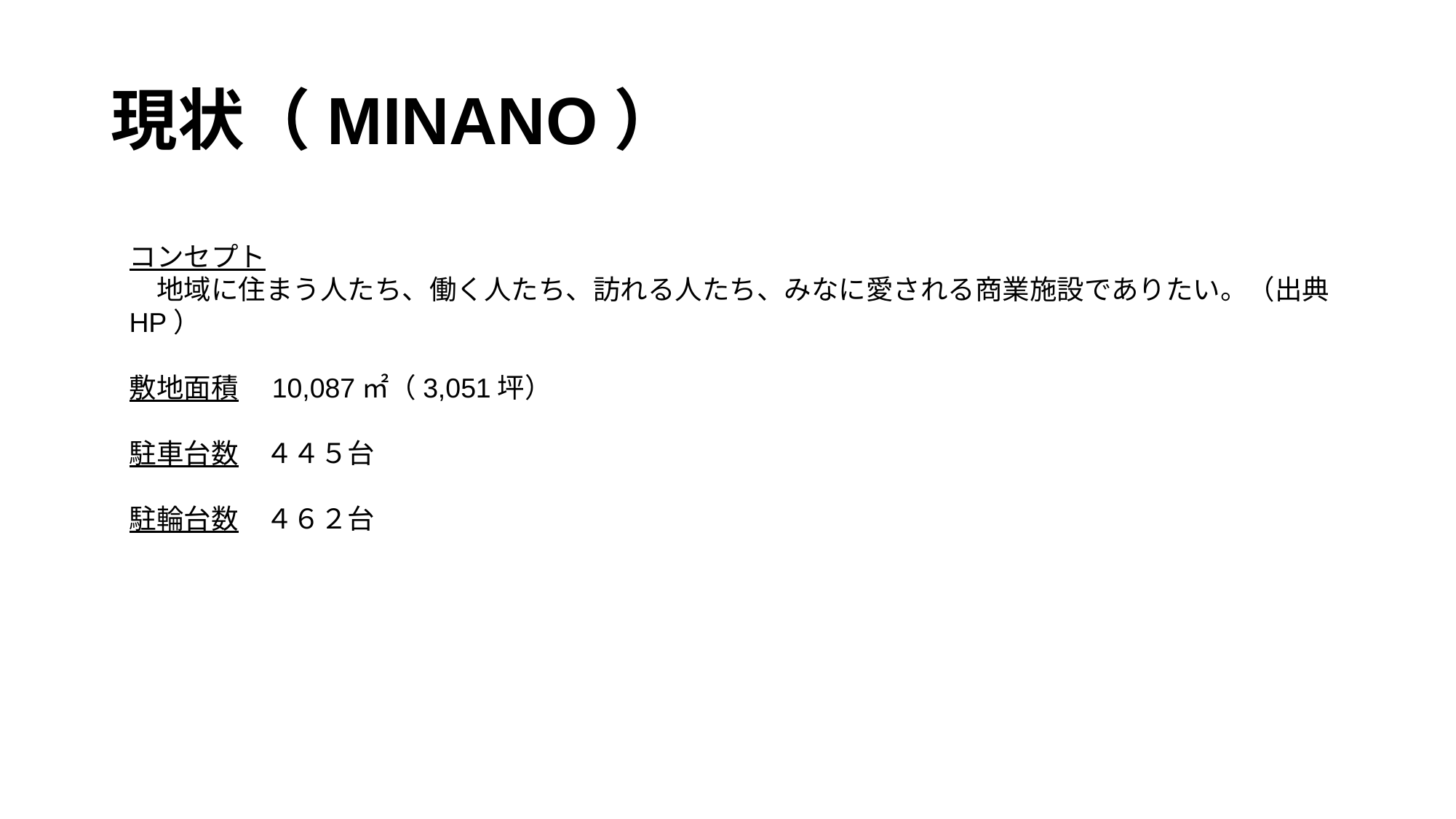

# 現状（MINANO）
コンセプト
　地域に住まう人たち、働く人たち、訪れる人たち、みなに愛される商業施設でありたい。（出典HP）

敷地面積　10,087㎡（3,051坪）

駐車台数　４４５台

駐輪台数　４６２台